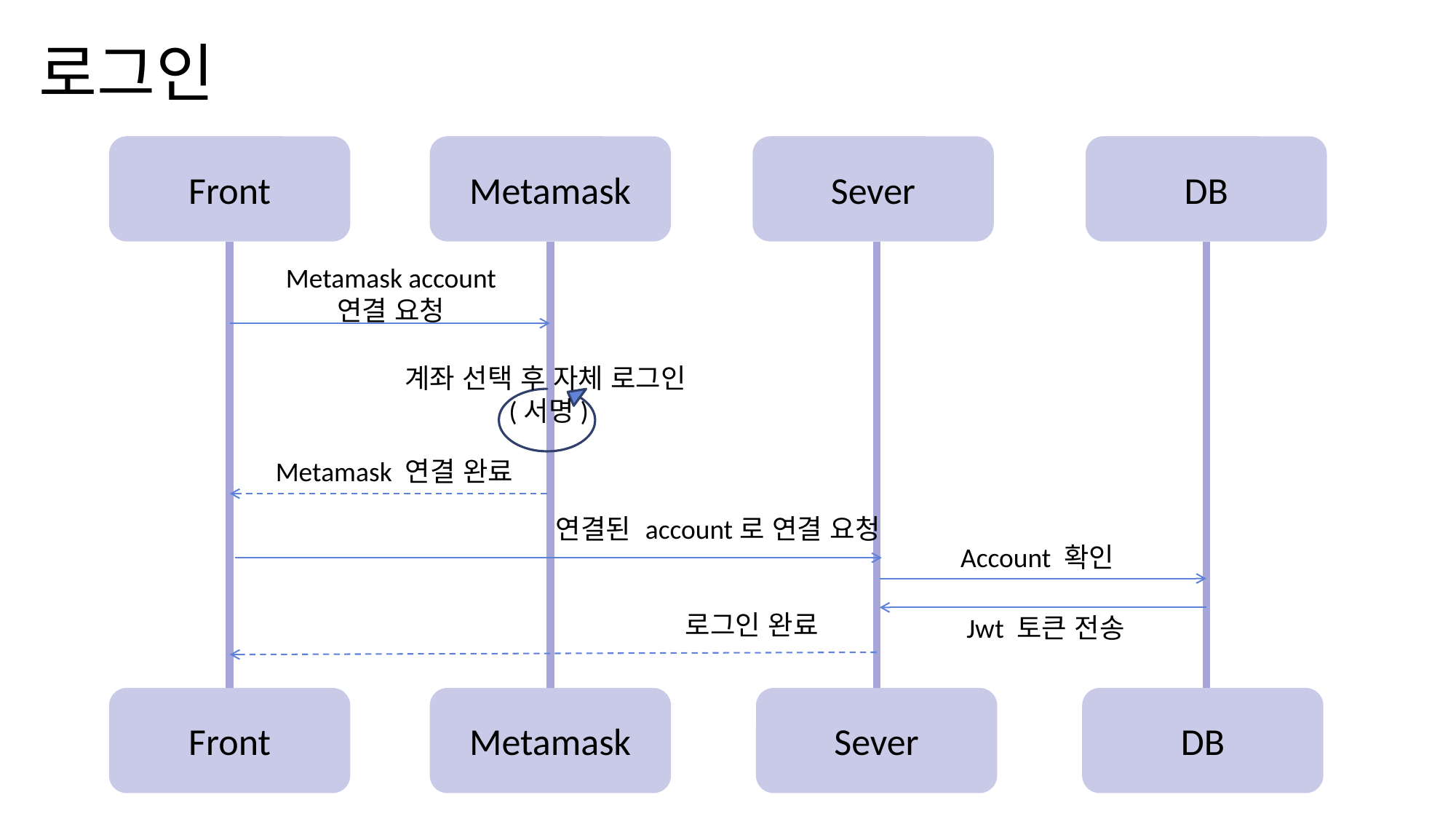

# 로그인
Front
Metamask
Sever
DB
Metamask account 연결 요청
계좌 선택 후 자체 로그인(서명)

Metamask 연결 완료
연결된 account로 연결 요청
Account 확인
로그인 완료
Jwt 토큰 전송
Front
Metamask
Sever
DB